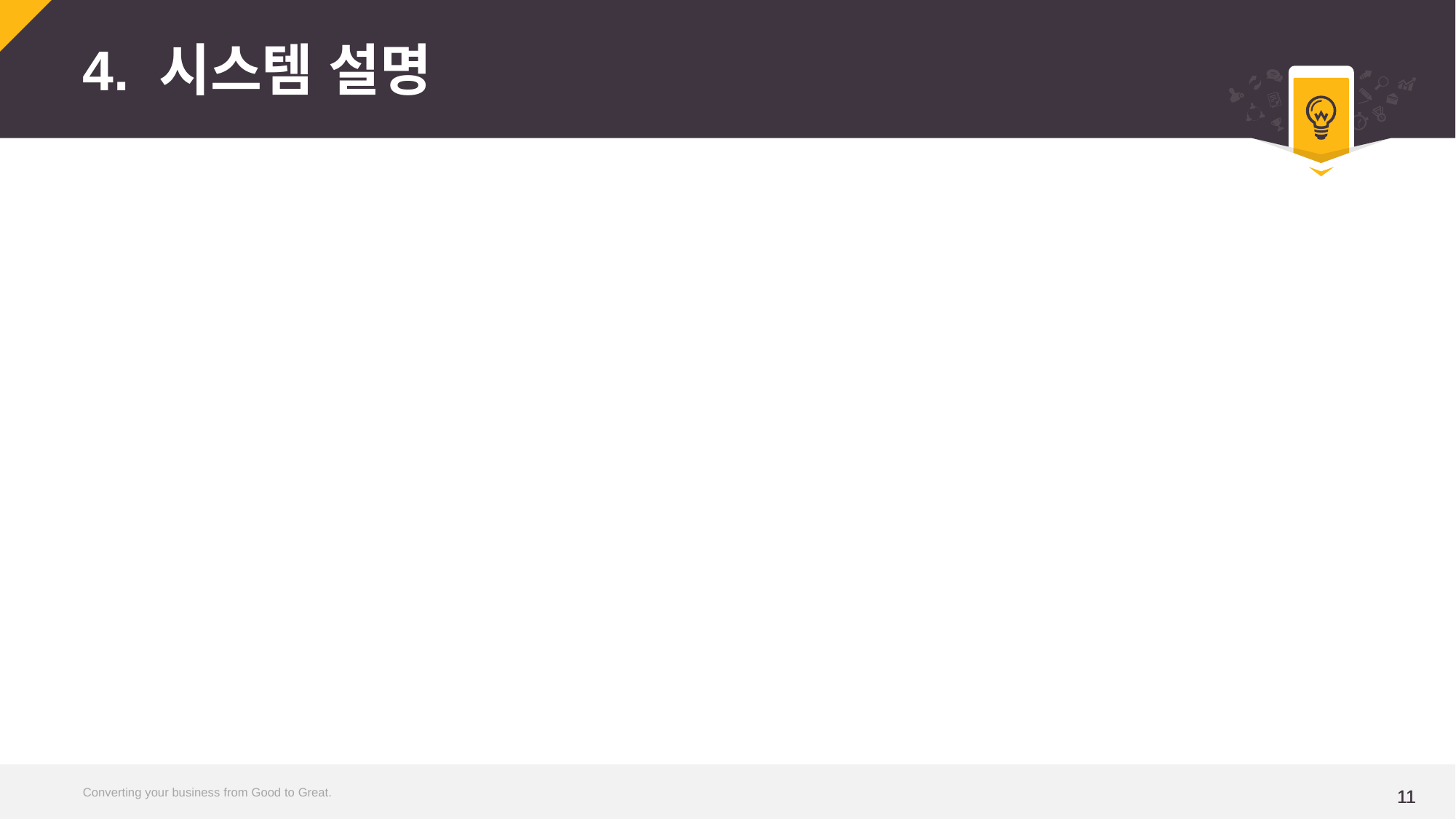

# 4. 시스템 설명

Converting your business from Good to Great.